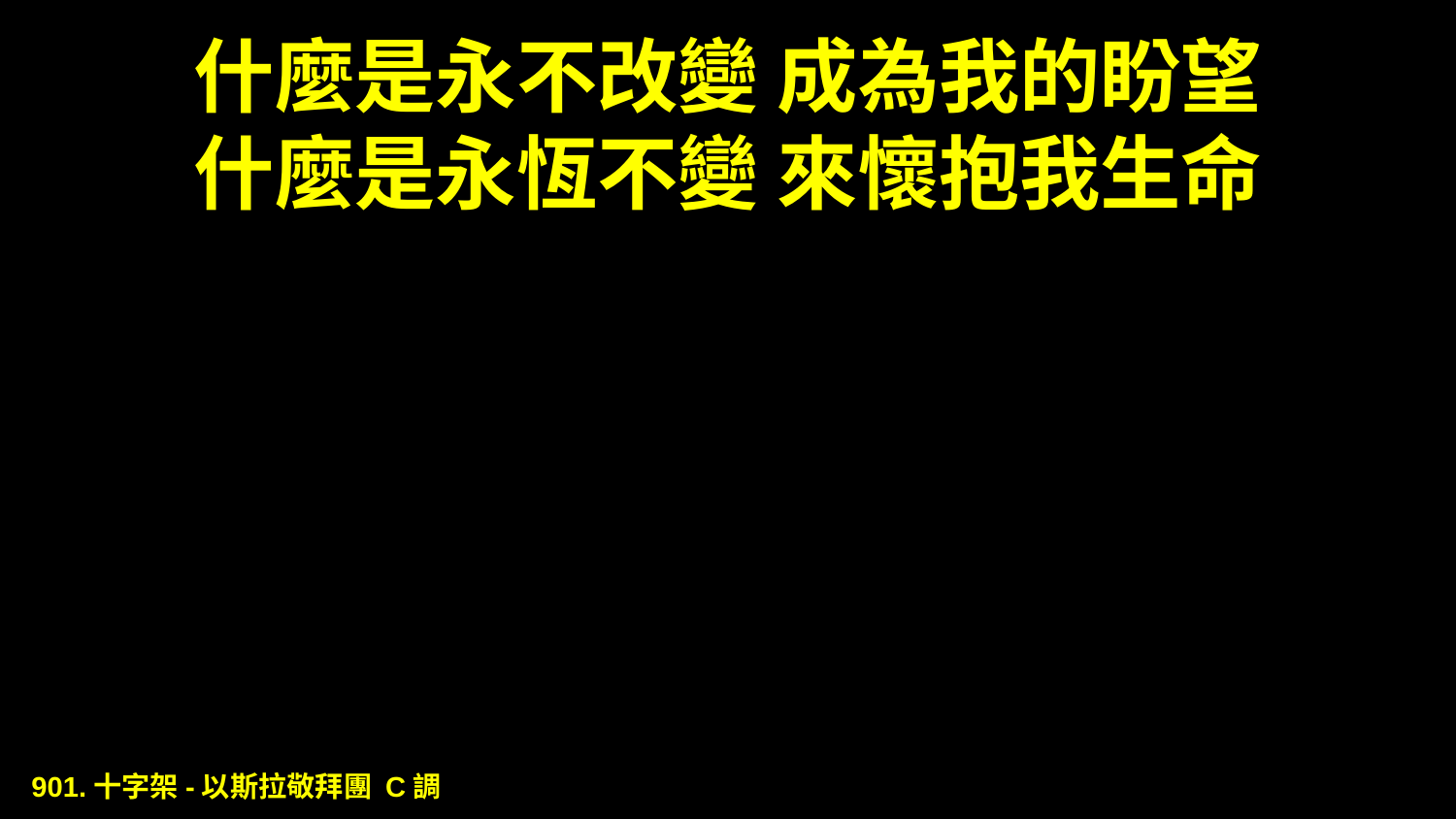

# 什麼是永不改變 成為我的盼望 什麼是永恆不變 來懷抱我生命
901.十字架-以斯拉敬拜團 C調